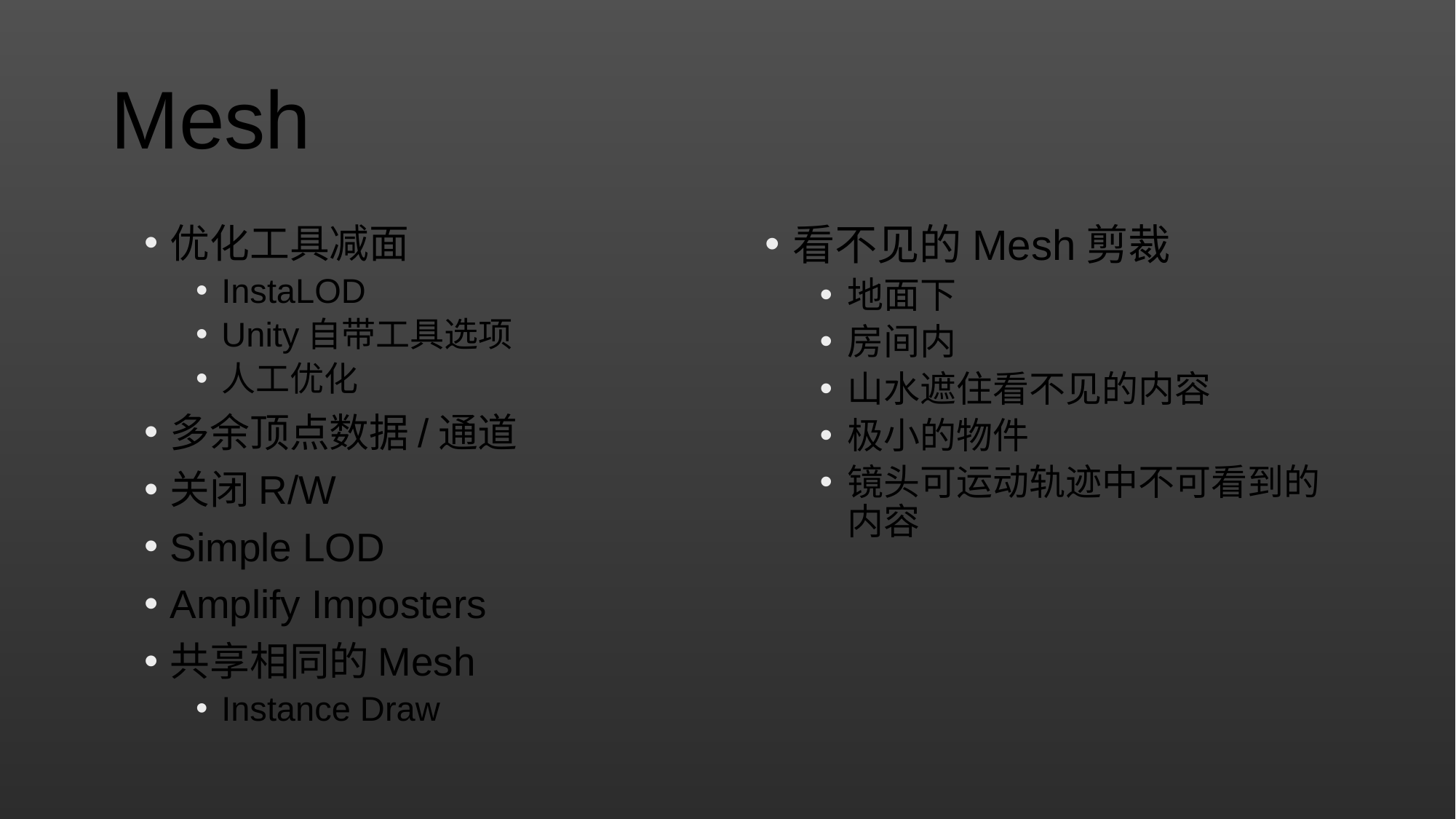

# Mesh
优化工具减面
InstaLOD
Unity自带工具选项
人工优化
多余顶点数据/通道
关闭R/W
Simple LOD
Amplify Imposters
共享相同的Mesh
Instance Draw

看不见的Mesh剪裁
地面下
房间内
山水遮住看不见的内容
极小的物件
镜头可运动轨迹中不可看到的内容